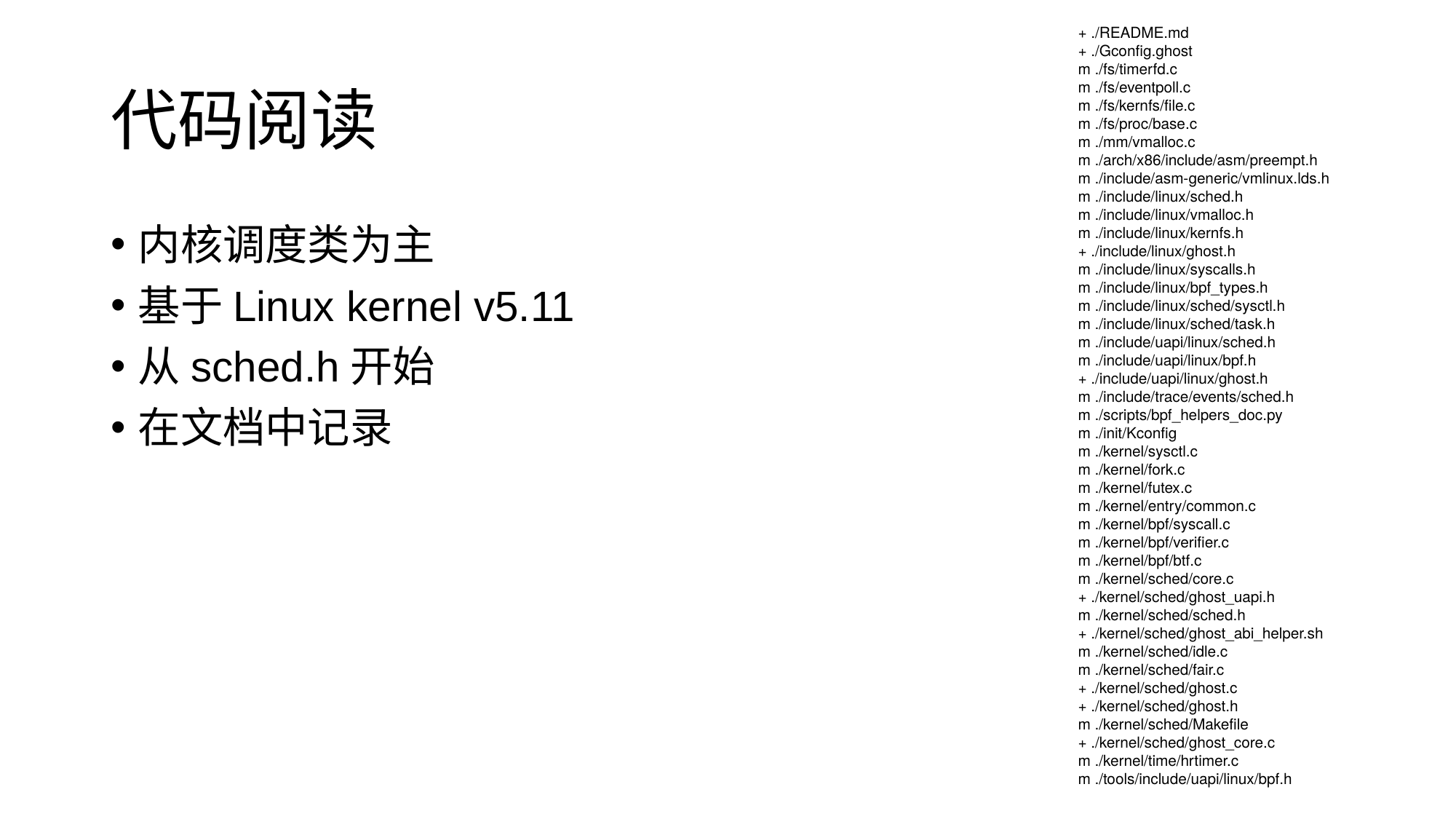

+ ./README.md
+ ./Gconfig.ghost
m ./fs/timerfd.c
m ./fs/eventpoll.c
m ./fs/kernfs/file.c
m ./fs/proc/base.c
m ./mm/vmalloc.c
m ./arch/x86/include/asm/preempt.h
m ./include/asm-generic/vmlinux.lds.h
m ./include/linux/sched.h
m ./include/linux/vmalloc.h
m ./include/linux/kernfs.h
+ ./include/linux/ghost.h
m ./include/linux/syscalls.h
m ./include/linux/bpf_types.h
m ./include/linux/sched/sysctl.h
m ./include/linux/sched/task.h
m ./include/uapi/linux/sched.h
m ./include/uapi/linux/bpf.h
+ ./include/uapi/linux/ghost.h
m ./include/trace/events/sched.h
m ./scripts/bpf_helpers_doc.py
m ./init/Kconfig
m ./kernel/sysctl.c
m ./kernel/fork.c
m ./kernel/futex.c
m ./kernel/entry/common.c
m ./kernel/bpf/syscall.c
m ./kernel/bpf/verifier.c
m ./kernel/bpf/btf.c
m ./kernel/sched/core.c
+ ./kernel/sched/ghost_uapi.h
m ./kernel/sched/sched.h
+ ./kernel/sched/ghost_abi_helper.sh
m ./kernel/sched/idle.c
m ./kernel/sched/fair.c
+ ./kernel/sched/ghost.c
+ ./kernel/sched/ghost.h
m ./kernel/sched/Makefile
+ ./kernel/sched/ghost_core.c
m ./kernel/time/hrtimer.c
m ./tools/include/uapi/linux/bpf.h
# 代码阅读
内核调度类为主
基于Linux kernel v5.11
从sched.h开始
在文档中记录